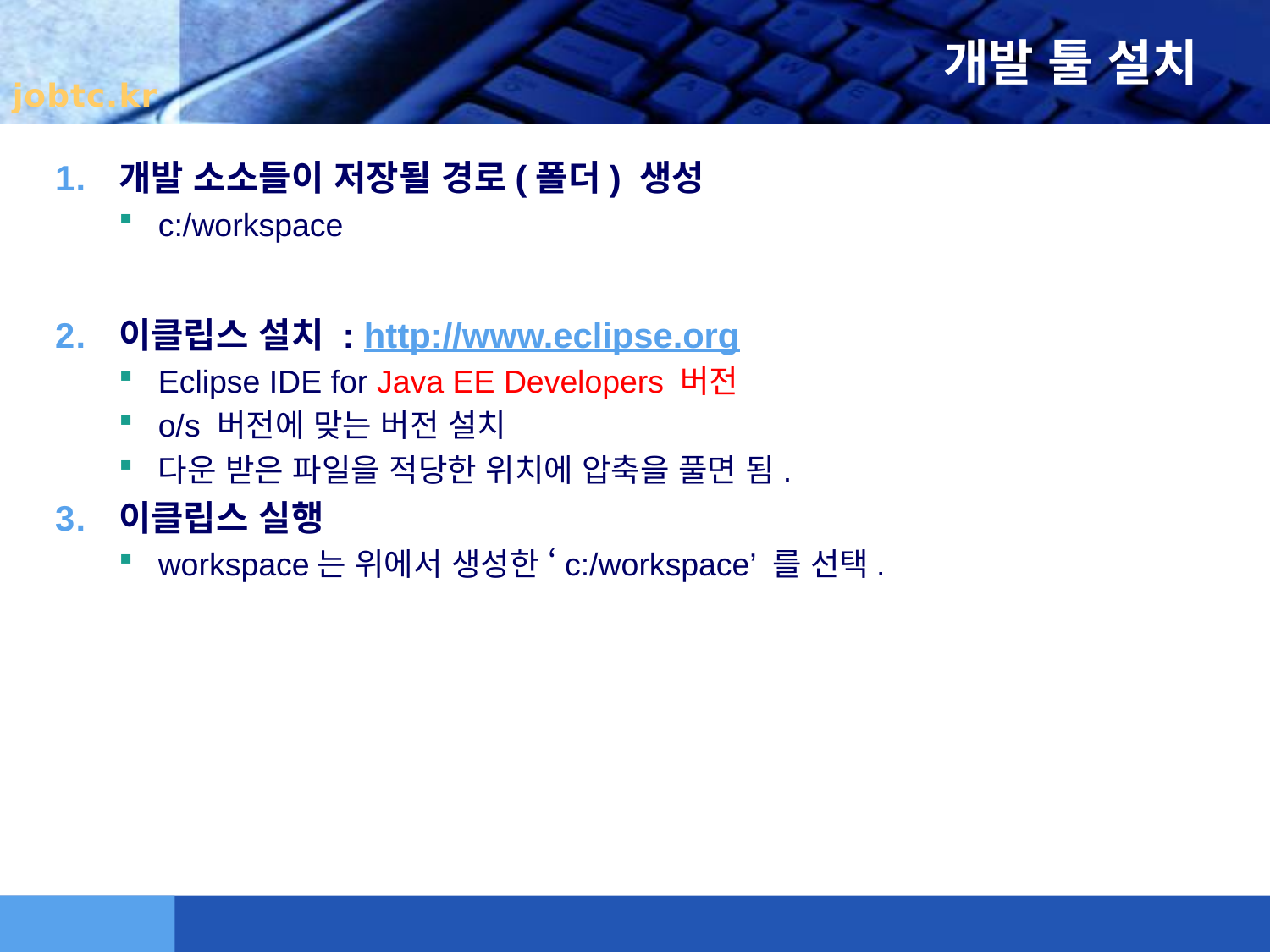

# 개발 툴 설치
개발 소소들이 저장될 경로(폴더) 생성
c:/workspace

이클립스 설치 : http://www.eclipse.org
Eclipse IDE for Java EE Developers 버전
o/s 버전에 맞는 버전 설치
다운 받은 파일을 적당한 위치에 압축을 풀면 됨.
이클립스 실행
workspace는 위에서 생성한 ‘c:/workspace’ 를 선택.